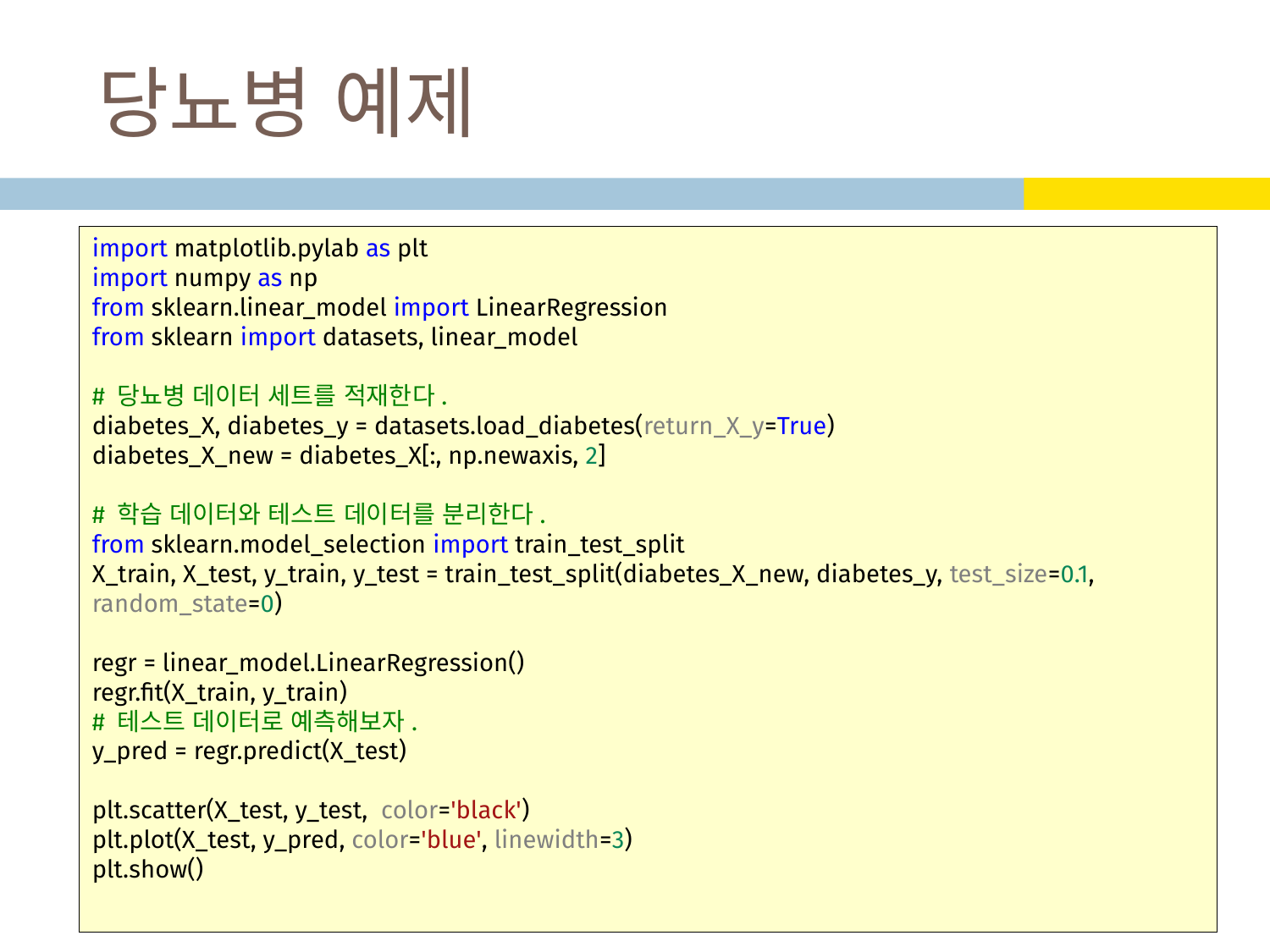

# 당뇨병 예제
import matplotlib.pylab as plt
import numpy as np
from sklearn.linear_model import LinearRegression
from sklearn import datasets, linear_model
# 당뇨병 데이터 세트를 적재한다.
diabetes_X, diabetes_y = datasets.load_diabetes(return_X_y=True)
diabetes_X_new = diabetes_X[:, np.newaxis, 2]
# 학습 데이터와 테스트 데이터를 분리한다.
from sklearn.model_selection import train_test_split
X_train, X_test, y_train, y_test = train_test_split(diabetes_X_new, diabetes_y, test_size=0.1, random_state=0)
regr = linear_model.LinearRegression()
regr.fit(X_train, y_train)
# 테스트 데이터로 예측해보자.
y_pred = regr.predict(X_test)
plt.scatter(X_test, y_test,  color='black')
plt.plot(X_test, y_pred, color='blue', linewidth=3)
plt.show()